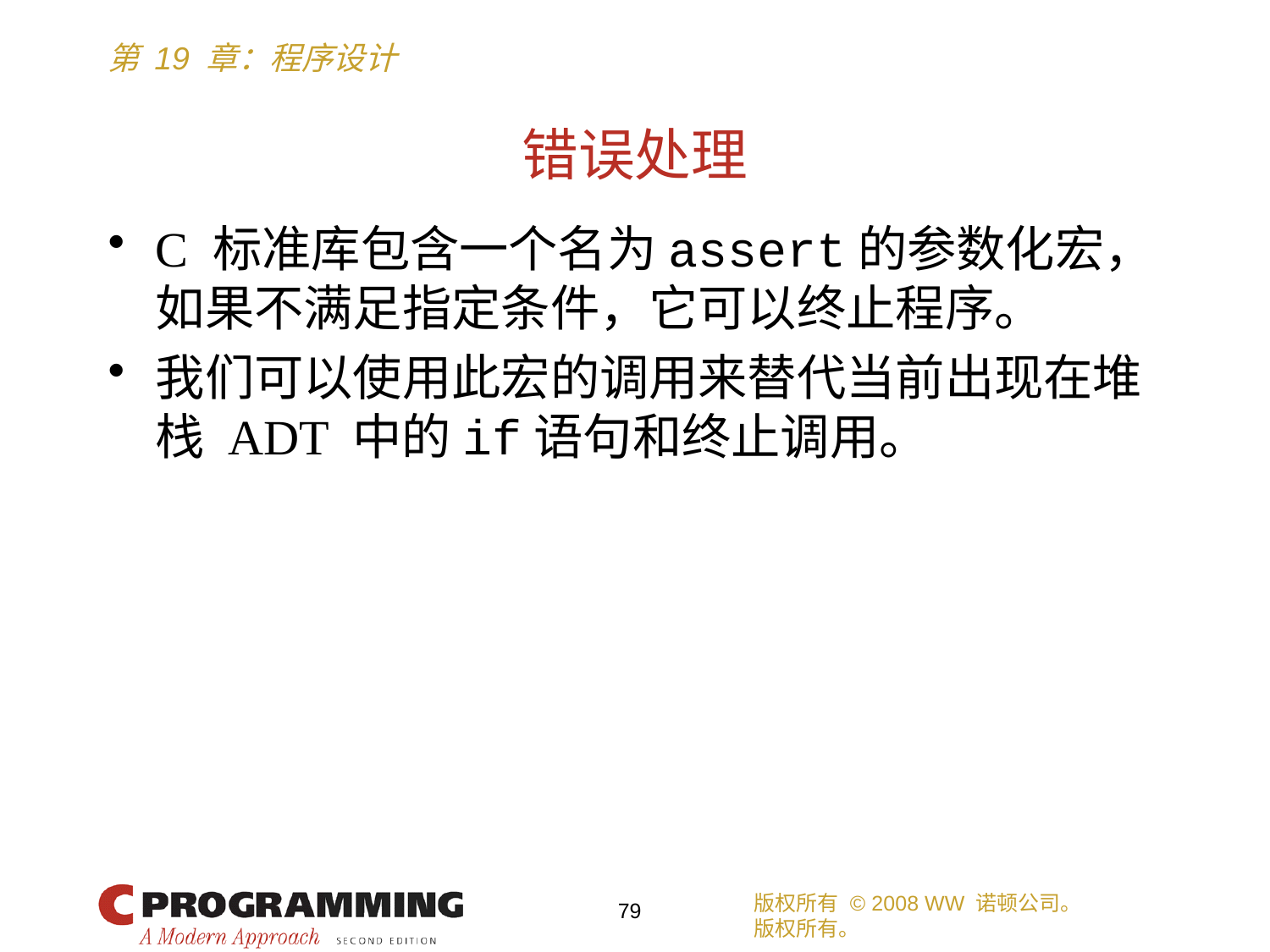

# 错误处理
C 标准库包含一个名为assert的参数化宏，如果不满足指定条件，它可以终止程序。
我们可以使用此宏的调用来替代当前出现在堆栈 ADT 中的if语句和终止调用。
版权所有 © 2008 WW 诺顿公司。
版权所有。
79